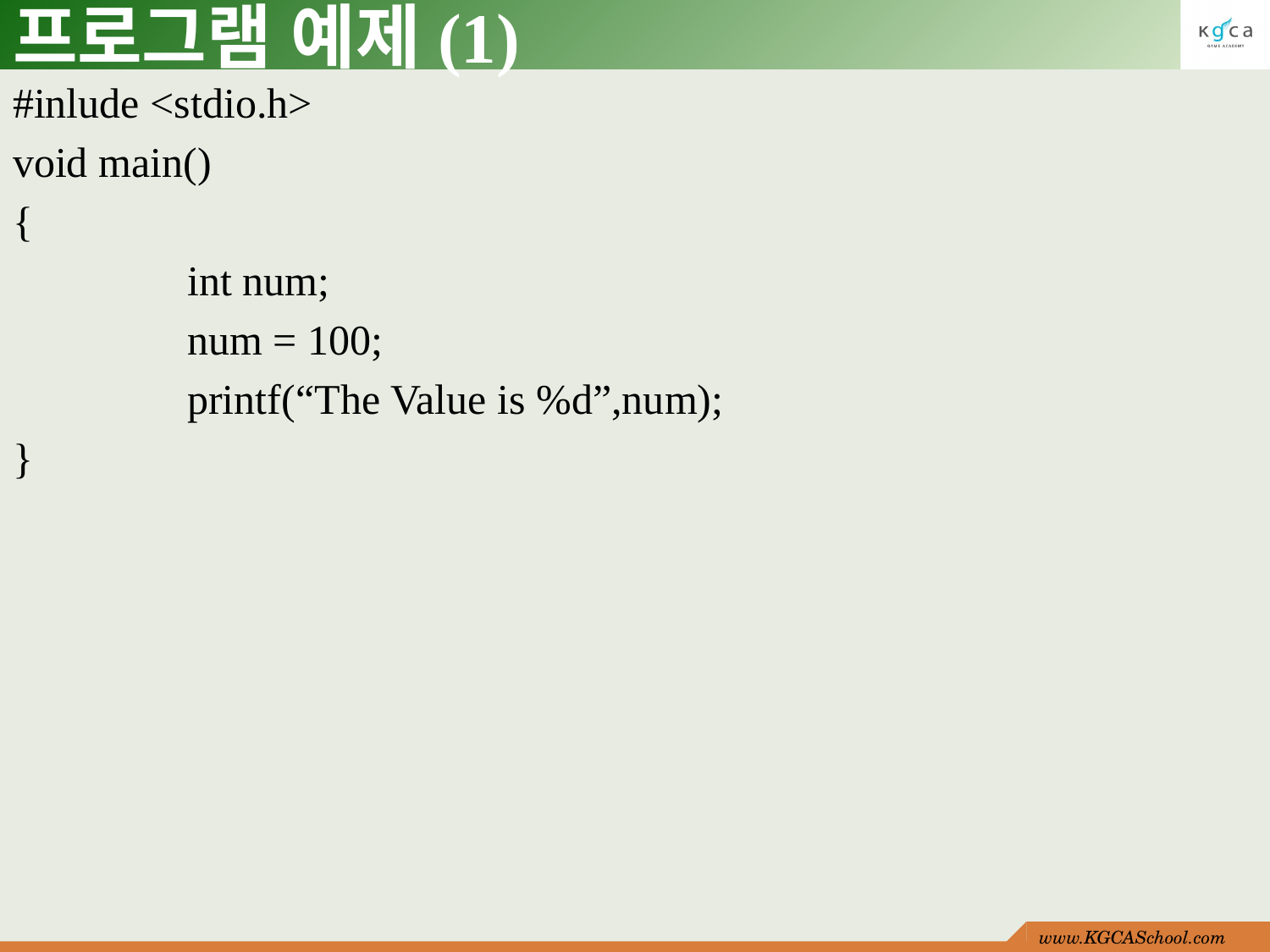

# 프로그램 예제(1)
#inlude <stdio.h>
void main()
{
		int num;
		num = 100;
		printf(“The Value is %d”,num);
}